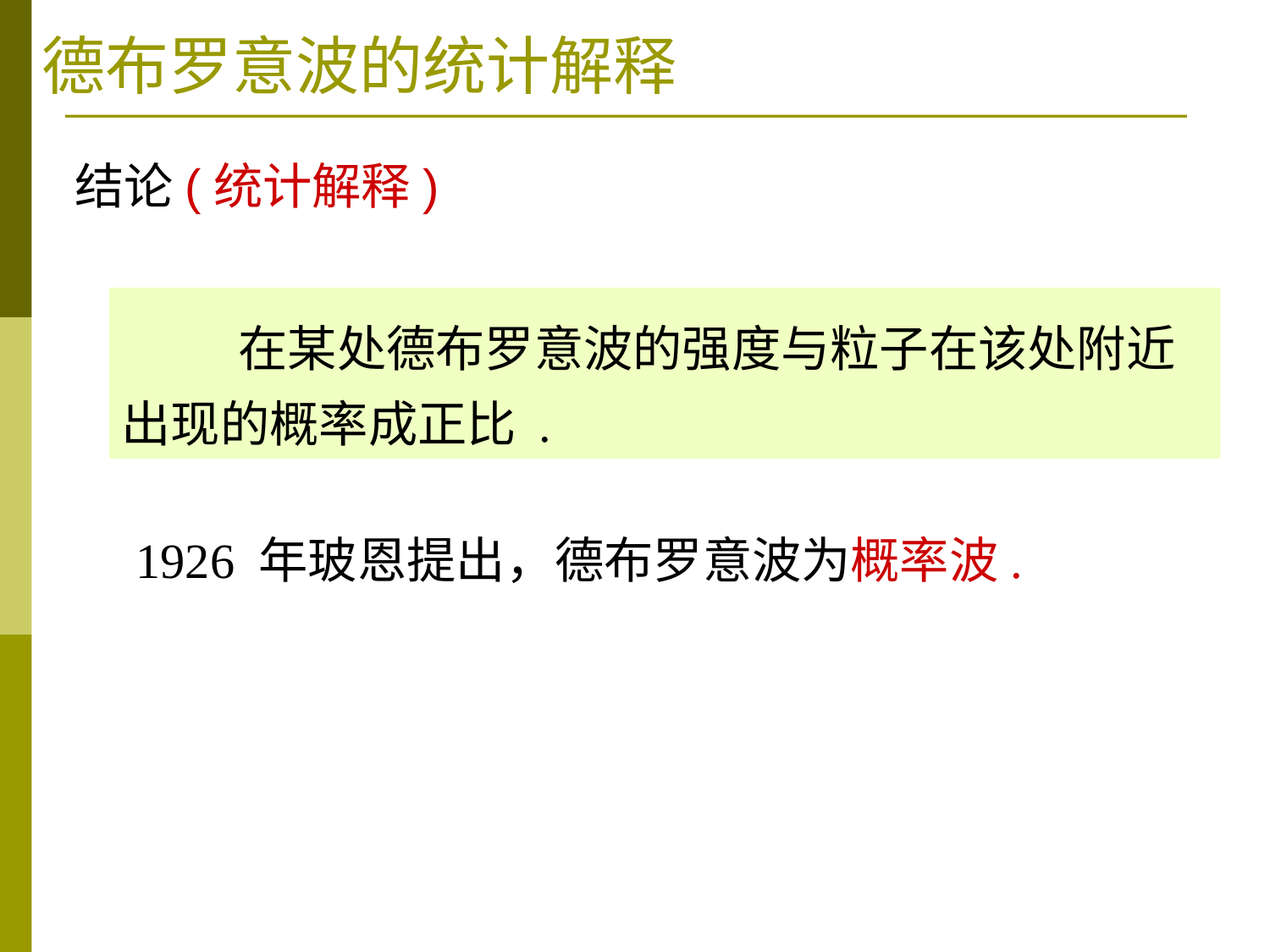

德布罗意波的统计解释
结论(统计解释)
        在某处德布罗意波的强度与粒子在该处附近出现的概率成正比 .
 1926 年玻恩提出，德布罗意波为概率波.